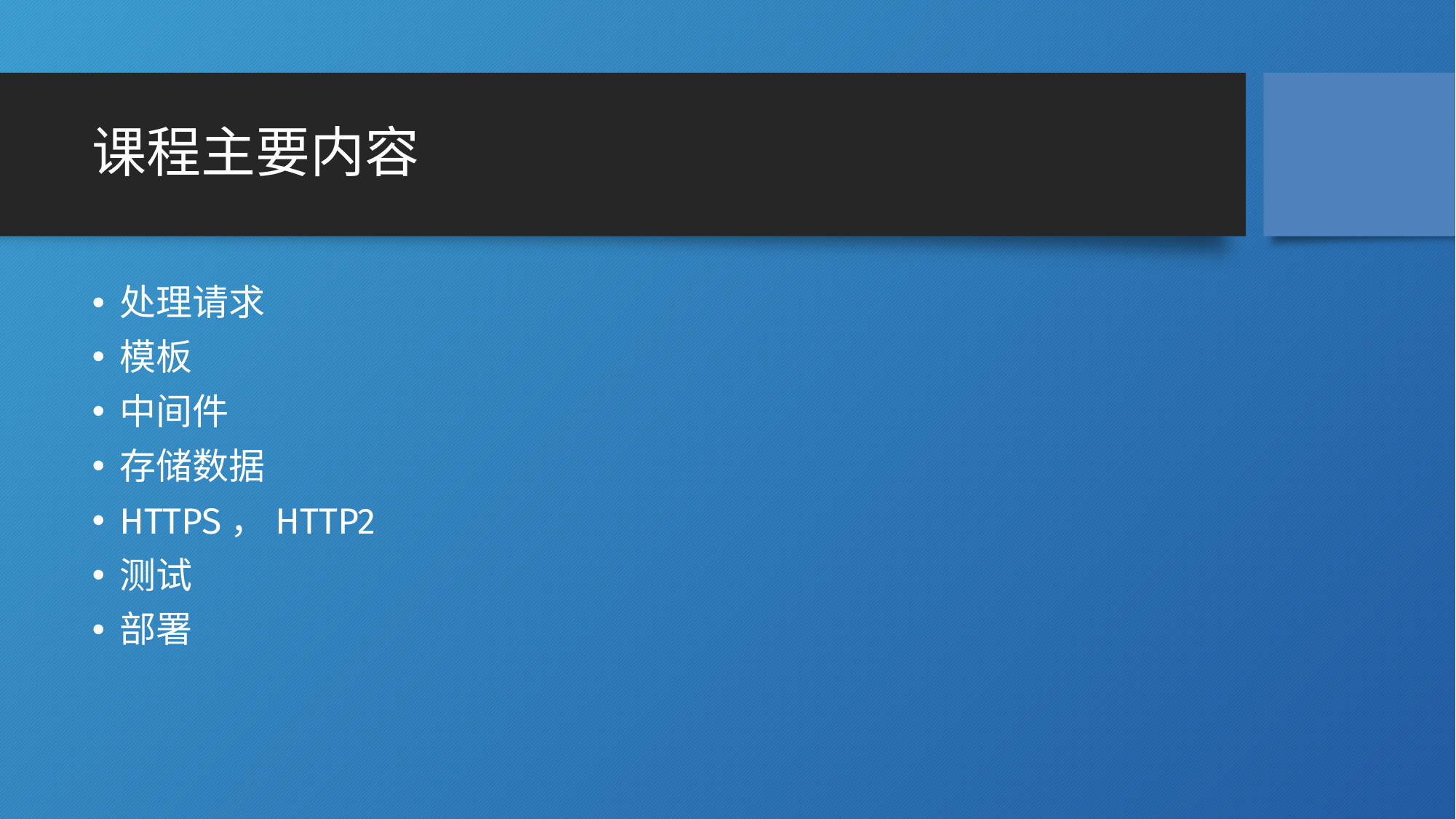

# 课程主要内容
处理请求
模板
中间件
存储数据
HTTPS，HTTP2
测试
部署